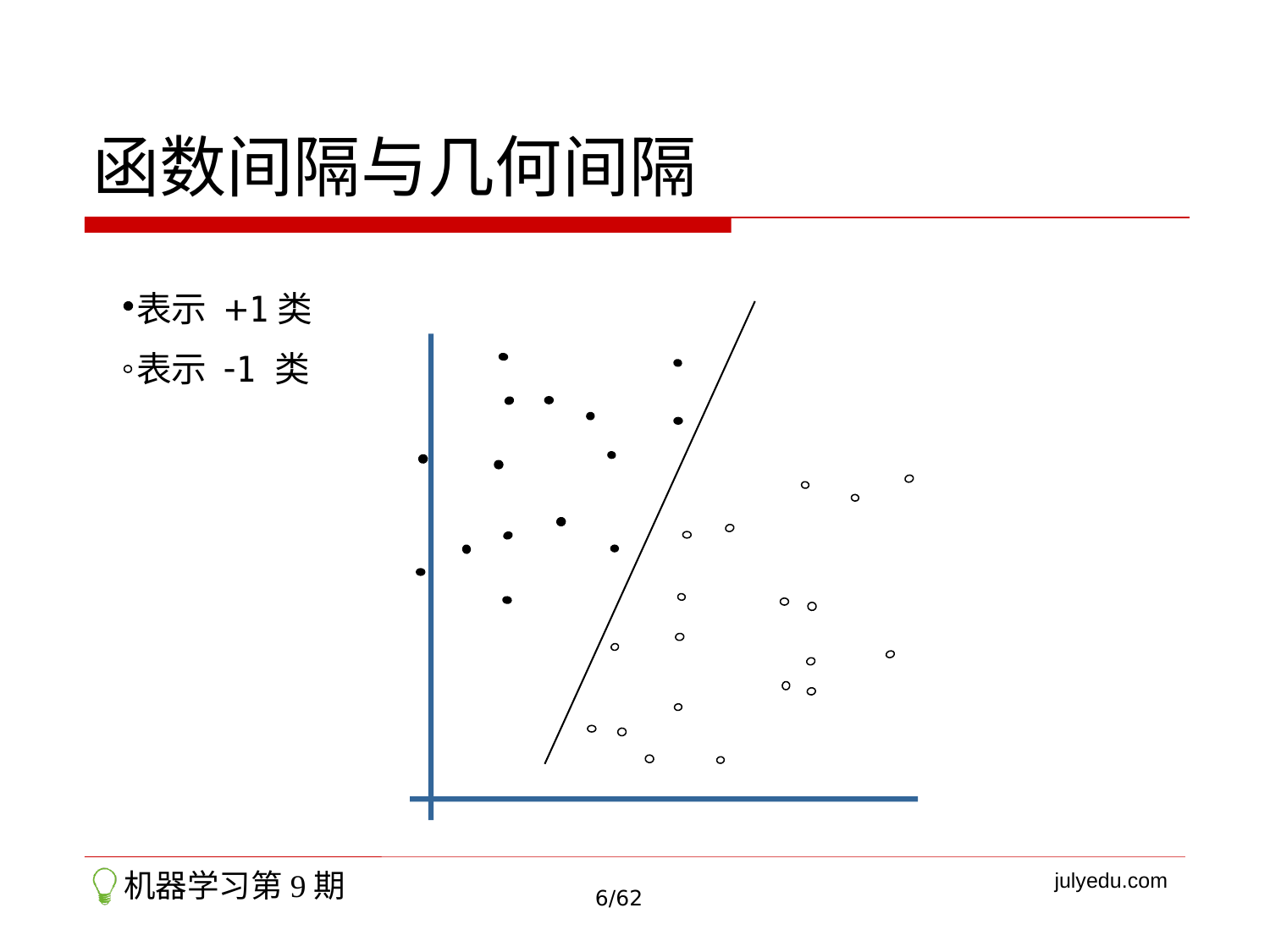

# 函数间隔与几何间隔

表示 +1类
表示 -1 类